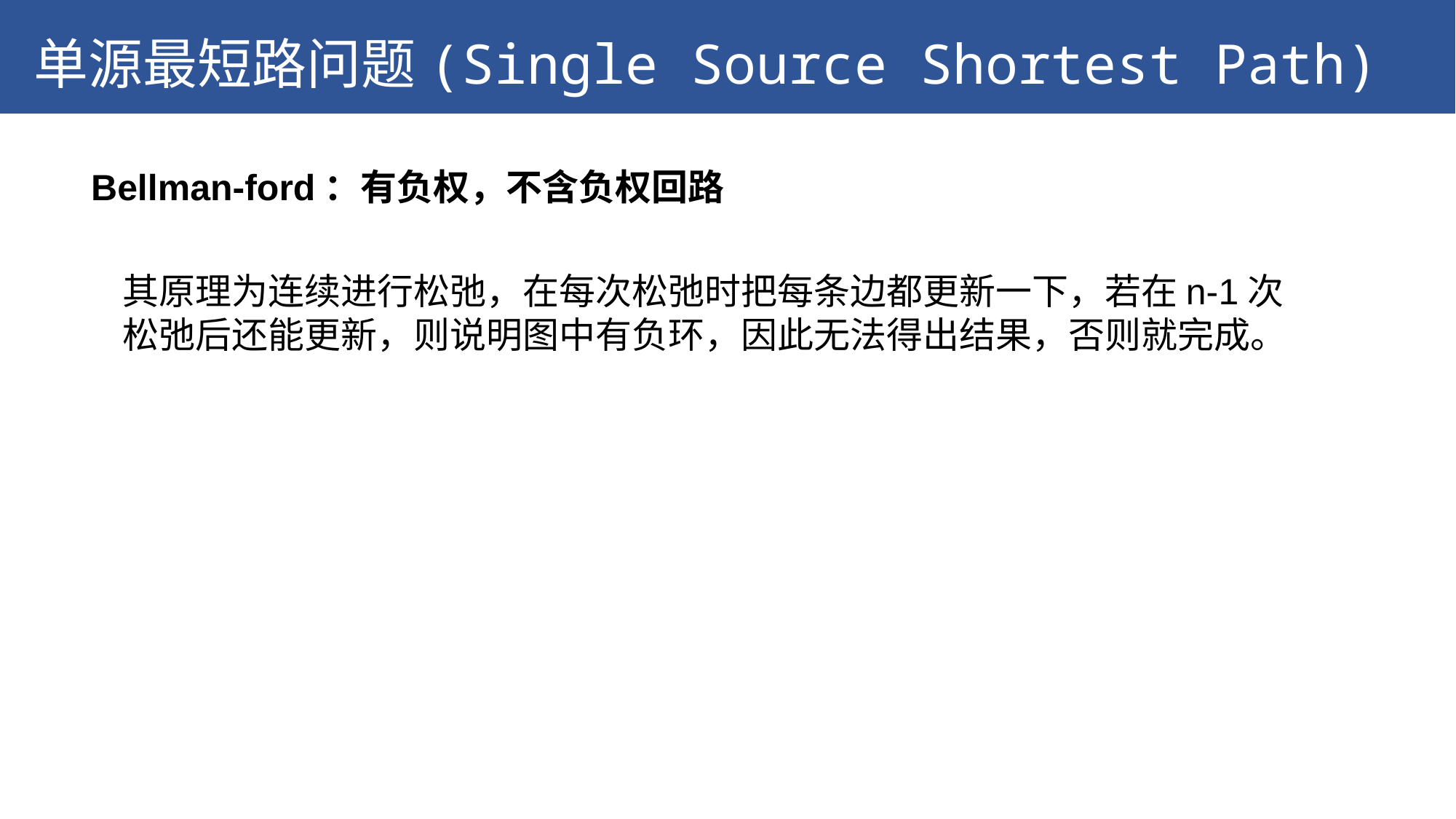

单源最短路问题(Single Source Shortest Path)
Bellman-ford：有负权，不含负权回路
其原理为连续进行松弛，在每次松弛时把每条边都更新一下，若在n-1次松弛后还能更新，则说明图中有负环，因此无法得出结果，否则就完成。